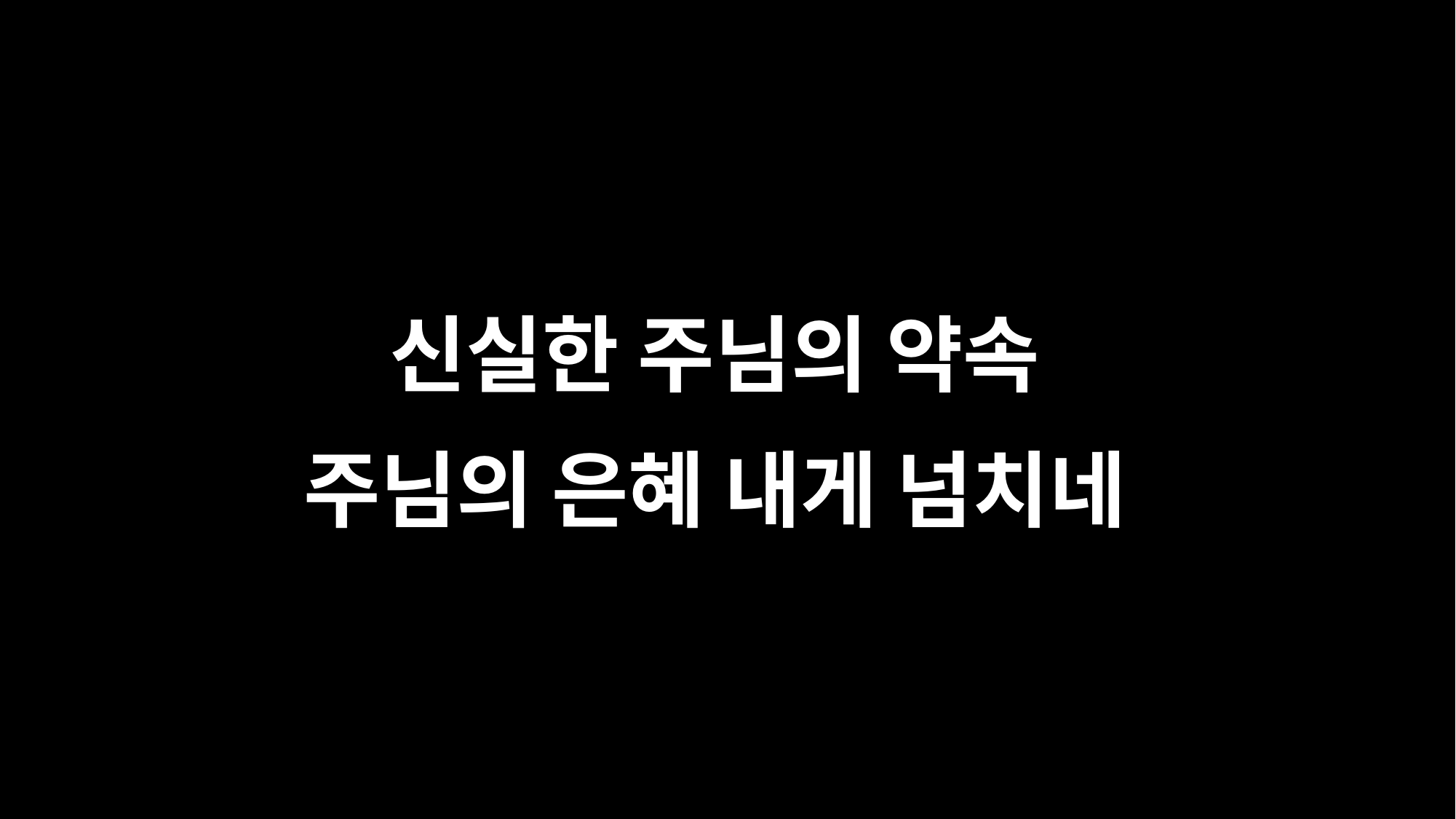

신실한 주님의 약속
주님의 은혜 내게 넘치네